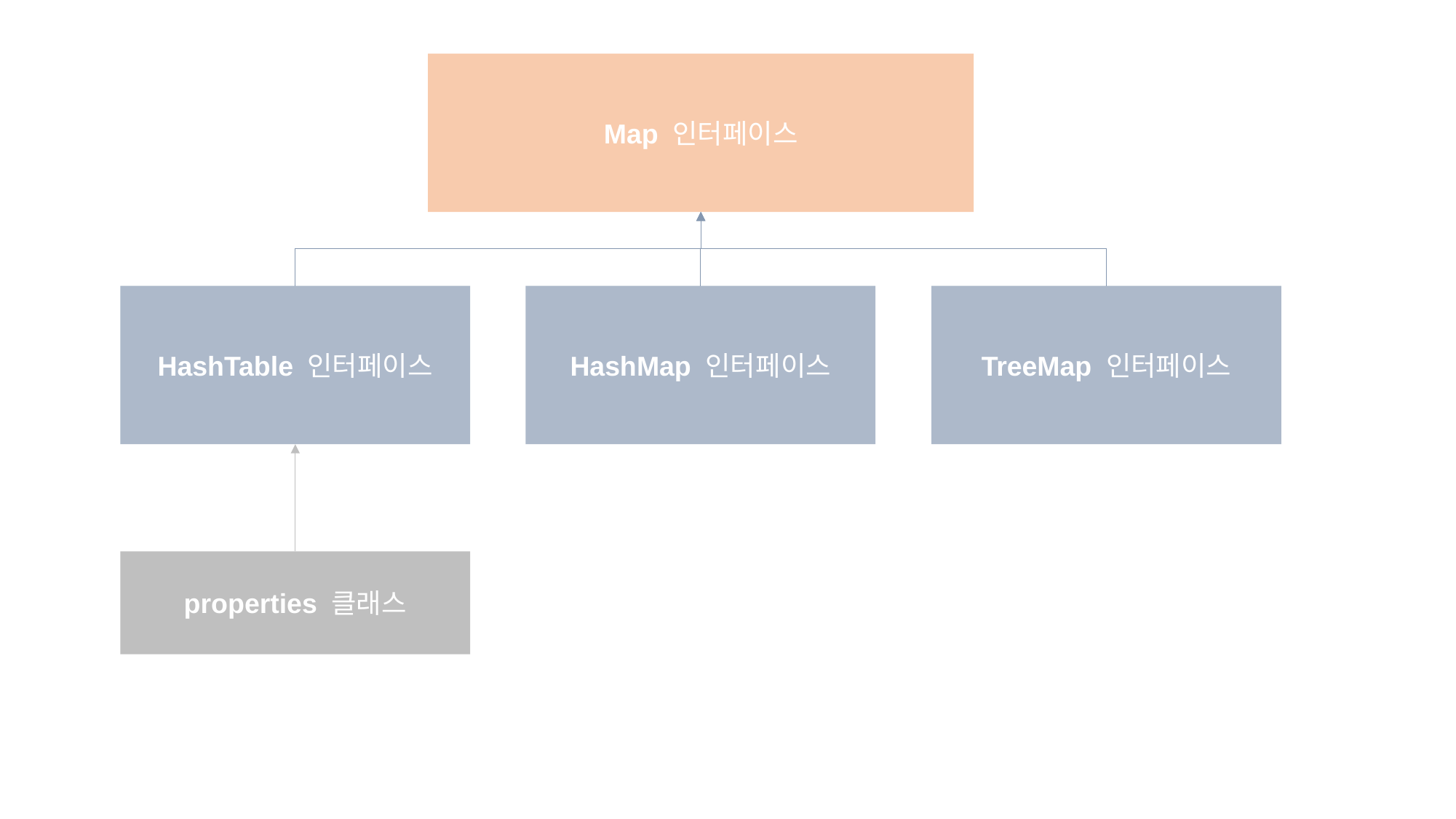

Map 인터페이스
HashTable 인터페이스
HashMap 인터페이스
TreeMap 인터페이스
properties 클래스